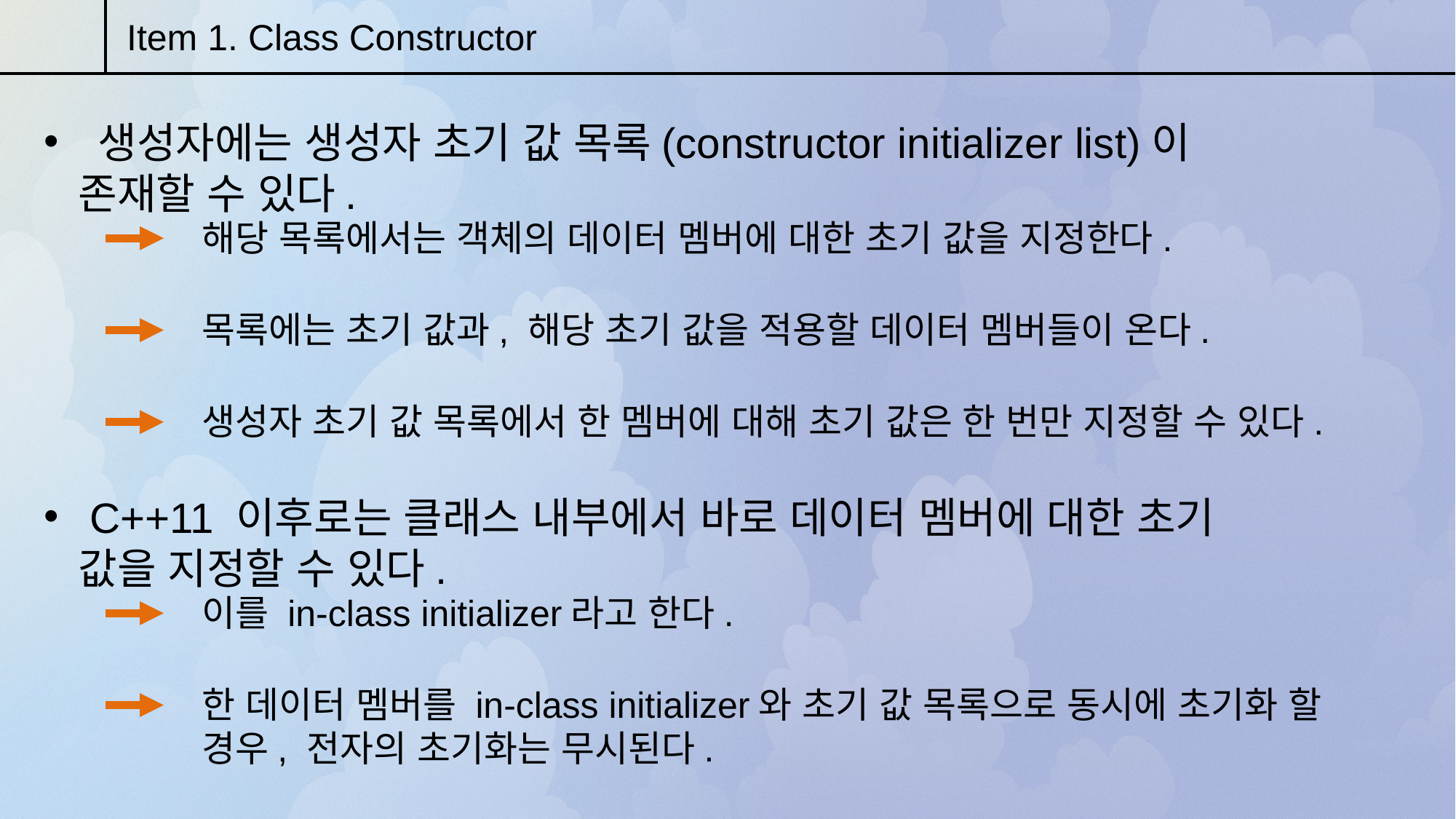

Item 1. Class Constructor
 생성자에는 생성자 초기 값 목록(constructor initializer list)이 존재할 수 있다.
해당 목록에서는 객체의 데이터 멤버에 대한 초기 값을 지정한다.
목록에는 초기 값과, 해당 초기 값을 적용할 데이터 멤버들이 온다.
생성자 초기 값 목록에서 한 멤버에 대해 초기 값은 한 번만 지정할 수 있다.
 C++11 이후로는 클래스 내부에서 바로 데이터 멤버에 대한 초기 값을 지정할 수 있다.
이를 in-class initializer라고 한다.
한 데이터 멤버를 in-class initializer와 초기 값 목록으로 동시에 초기화 할 경우, 전자의 초기화는 무시된다.